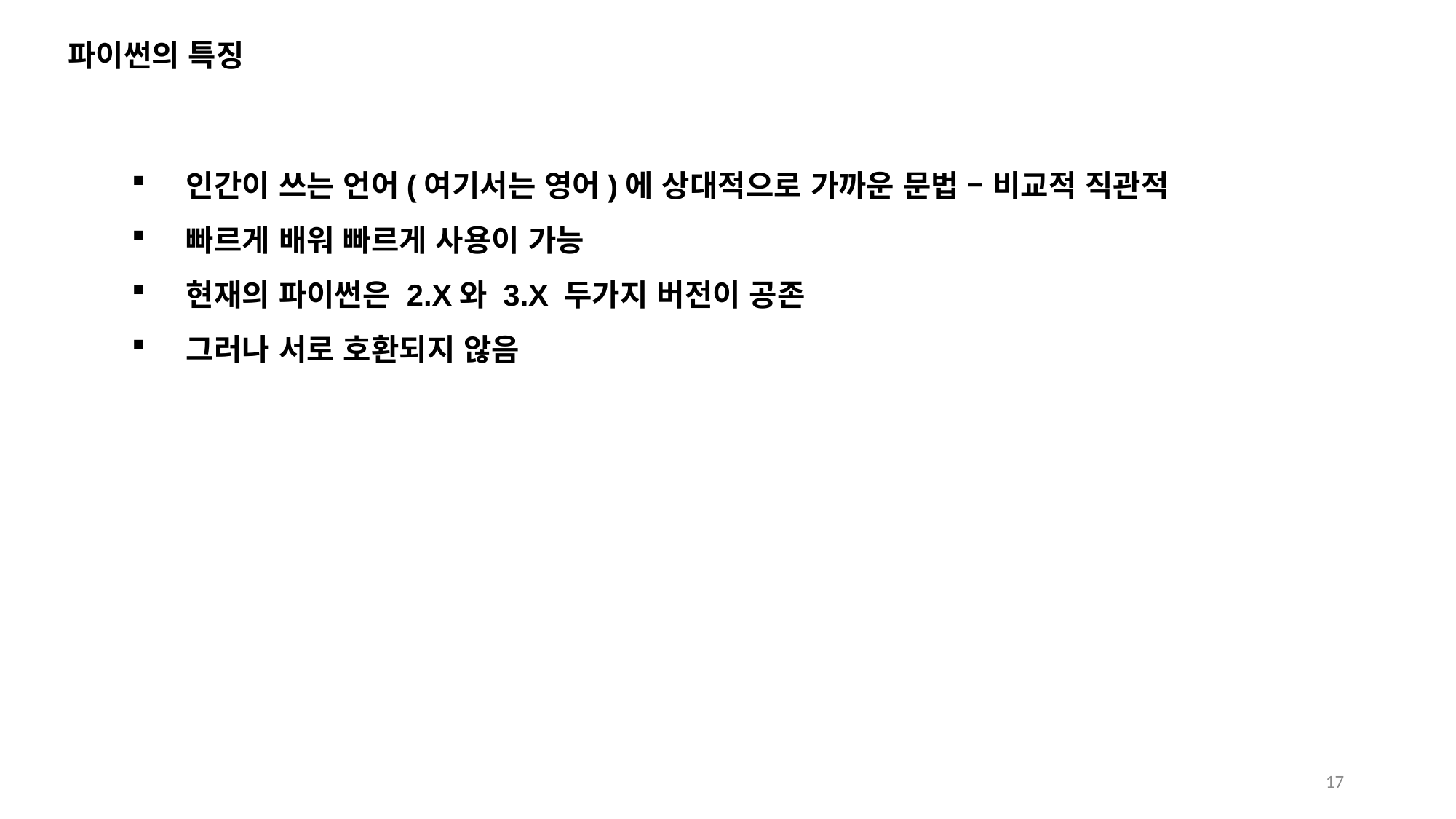

파이썬의 특징
인간이 쓰는 언어(여기서는 영어)에 상대적으로 가까운 문법 – 비교적 직관적
빠르게 배워 빠르게 사용이 가능
현재의 파이썬은 2.X와 3.X 두가지 버전이 공존
그러나 서로 호환되지 않음

17